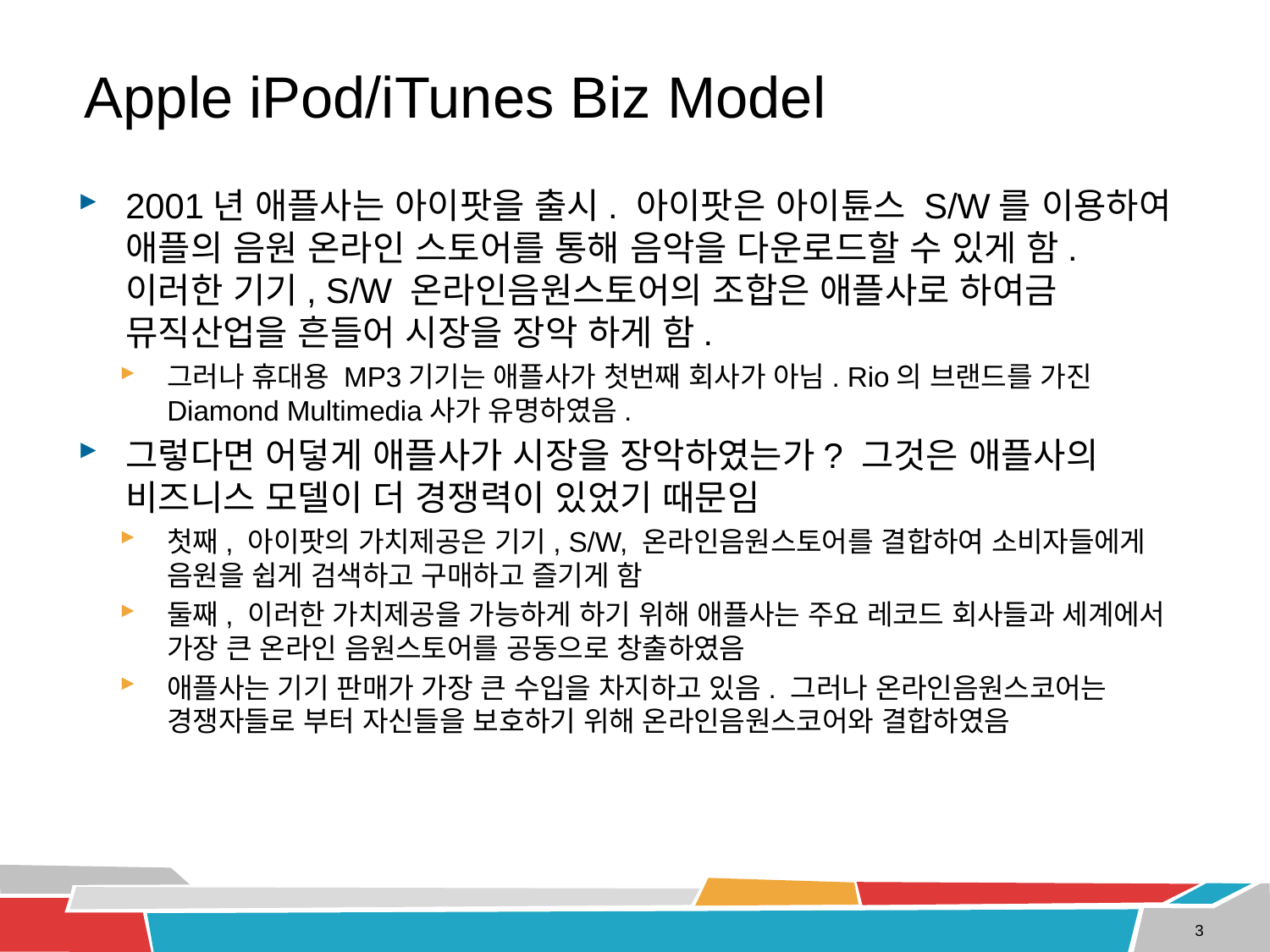

# Apple iPod/iTunes Biz Model
2001년 애플사는 아이팟을 출시. 아이팟은 아이튠스 S/W를 이용하여 애플의 음원 온라인 스토어를 통해 음악을 다운로드할 수 있게 함. 이러한 기기, S/W 온라인음원스토어의 조합은 애플사로 하여금 뮤직산업을 흔들어 시장을 장악 하게 함.
그러나 휴대용 MP3기기는 애플사가 첫번째 회사가 아님. Rio의 브랜드를 가진 Diamond Multimedia사가 유명하였음.
그렇다면 어덯게 애플사가 시장을 장악하였는가? 그것은 애플사의 비즈니스 모델이 더 경쟁력이 있었기 때문임
첫째, 아이팟의 가치제공은 기기, S/W, 온라인음원스토어를 결합하여 소비자들에게 음원을 쉽게 검색하고 구매하고 즐기게 함
둘째, 이러한 가치제공을 가능하게 하기 위해 애플사는 주요 레코드 회사들과 세계에서 가장 큰 온라인 음원스토어를 공동으로 창출하였음
애플사는 기기 판매가 가장 큰 수입을 차지하고 있음. 그러나 온라인음원스코어는 경쟁자들로 부터 자신들을 보호하기 위해 온라인음원스코어와 결합하였음
3